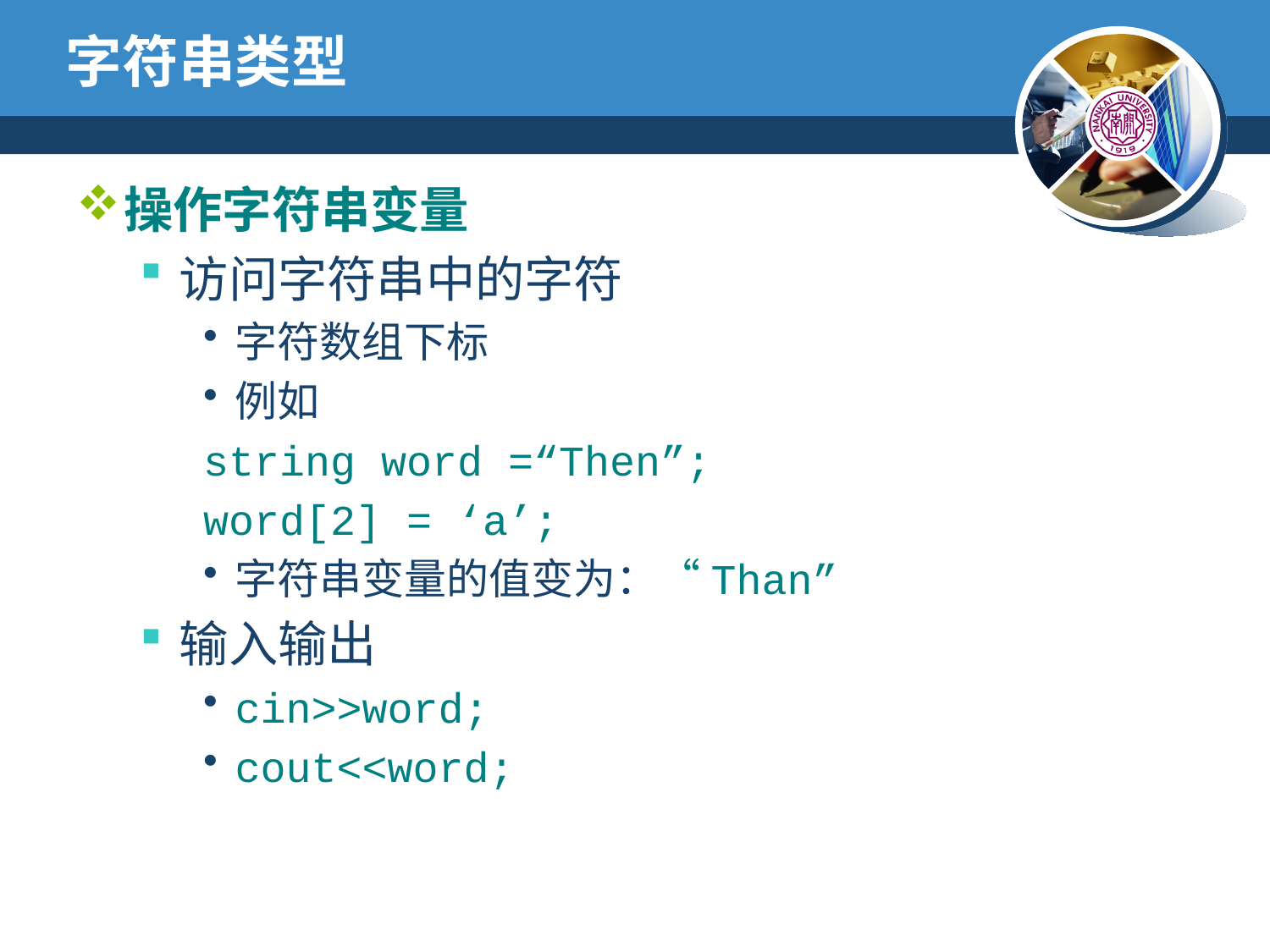

# 字符串类型
操作字符串变量
访问字符串中的字符
字符数组下标
例如
string word =“Then”;
word[2] = ‘a’;
字符串变量的值变为：“Than”
输入输出
cin>>word;
cout<<word;